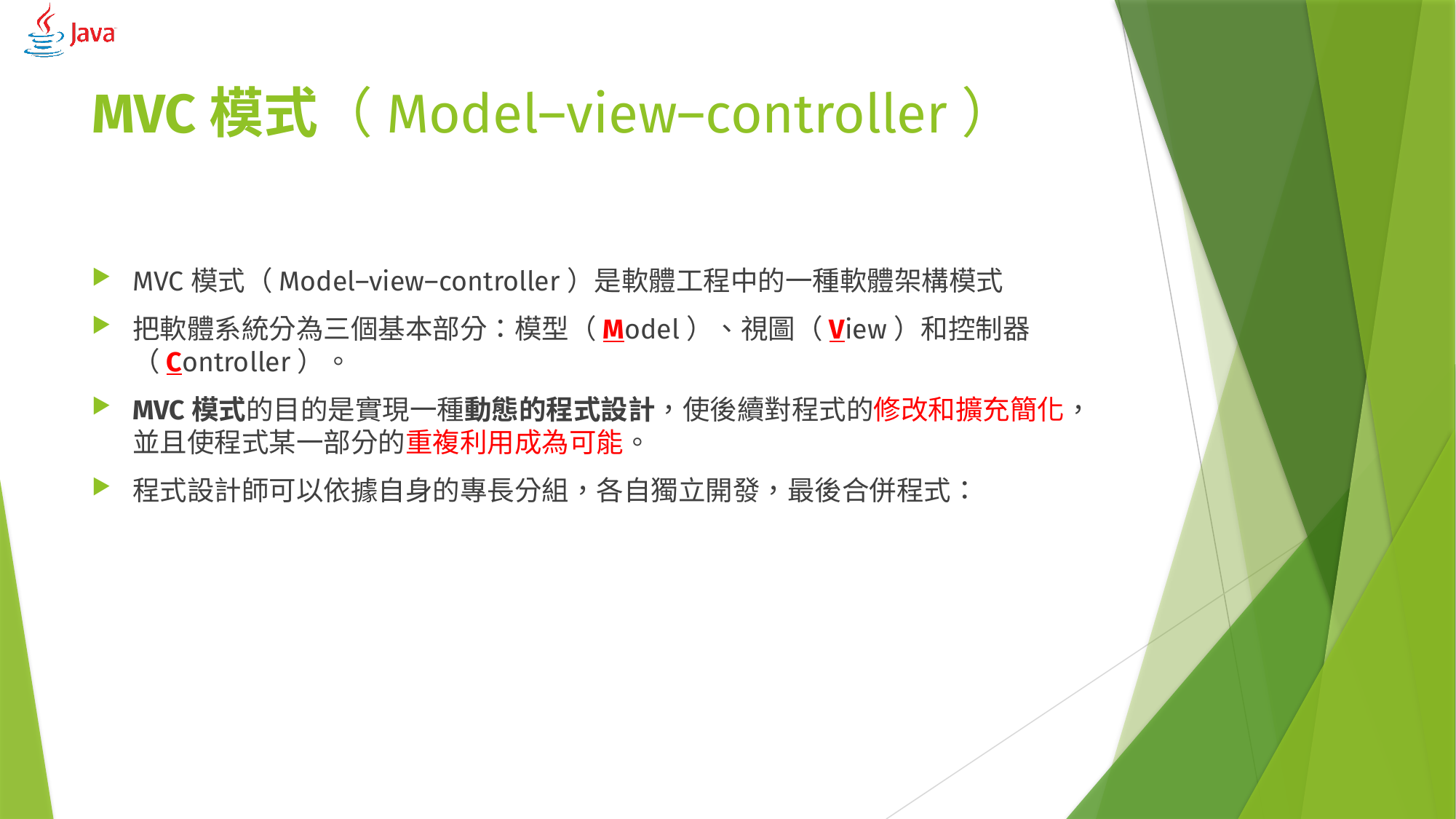

# MVC模式（Model–view–controller）
MVC模式（Model–view–controller）是軟體工程中的一種軟體架構模式
把軟體系統分為三個基本部分：模型（Model）、視圖（View）和控制器（Controller）。
MVC模式的目的是實現一種動態的程式設計，使後續對程式的修改和擴充簡化，並且使程式某一部分的重複利用成為可能。
程式設計師可以依據自身的專長分組，各自獨立開發，最後合併程式：